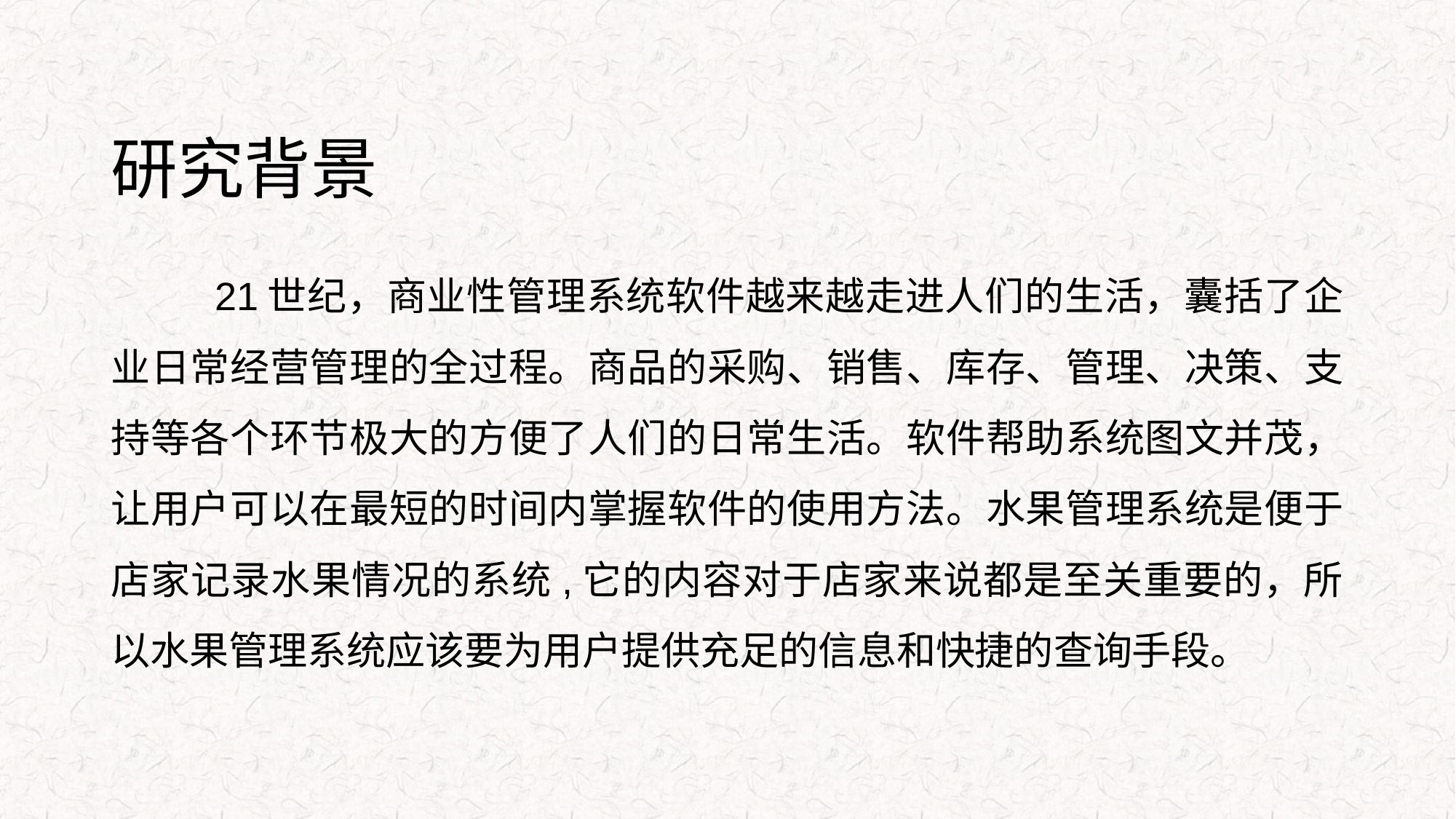

# 研究背景

         21世纪，商业性管理系统软件越来越走进人们的生活，囊括了企业日常经营管理的全过程。商品的采购、销售、库存、管理、决策、支持等各个环节极大的方便了人们的日常生活。软件帮助系统图文并茂，让用户可以在最短的时间内掌握软件的使用方法。水果管理系统是便于店家记录水果情况的系统,它的内容对于店家来说都是至关重要的，所以水果管理系统应该要为用户提供充足的信息和快捷的查询手段。